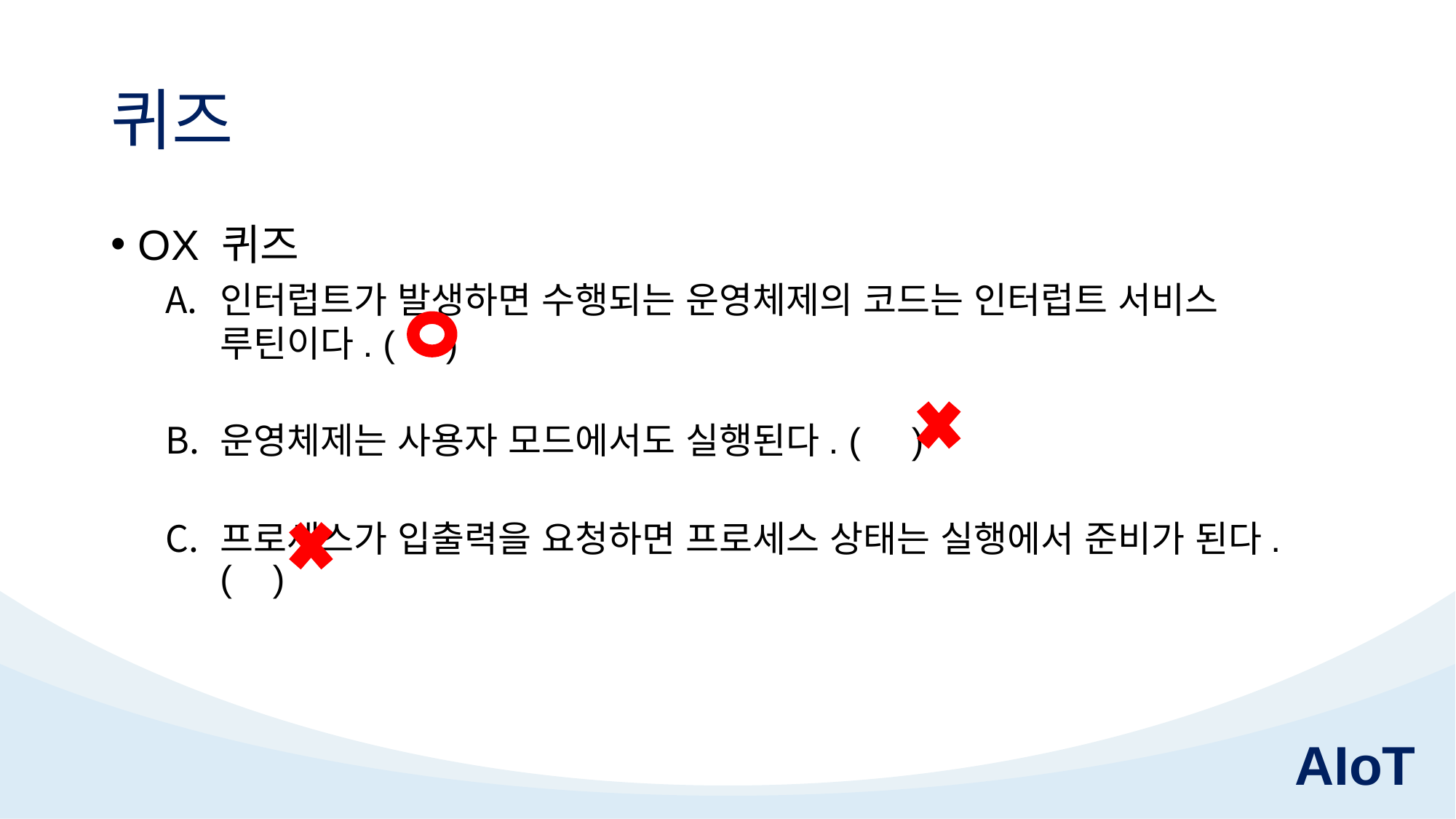

# 퀴즈
OX 퀴즈
인터럽트가 발생하면 수행되는 운영체제의 코드는 인터럽트 서비스 루틴이다. (     )

운영체제는 사용자 모드에서도 실행된다. (     )

프로세스가 입출력을 요청하면 프로세스 상태는 실행에서 준비가 된다. (    )